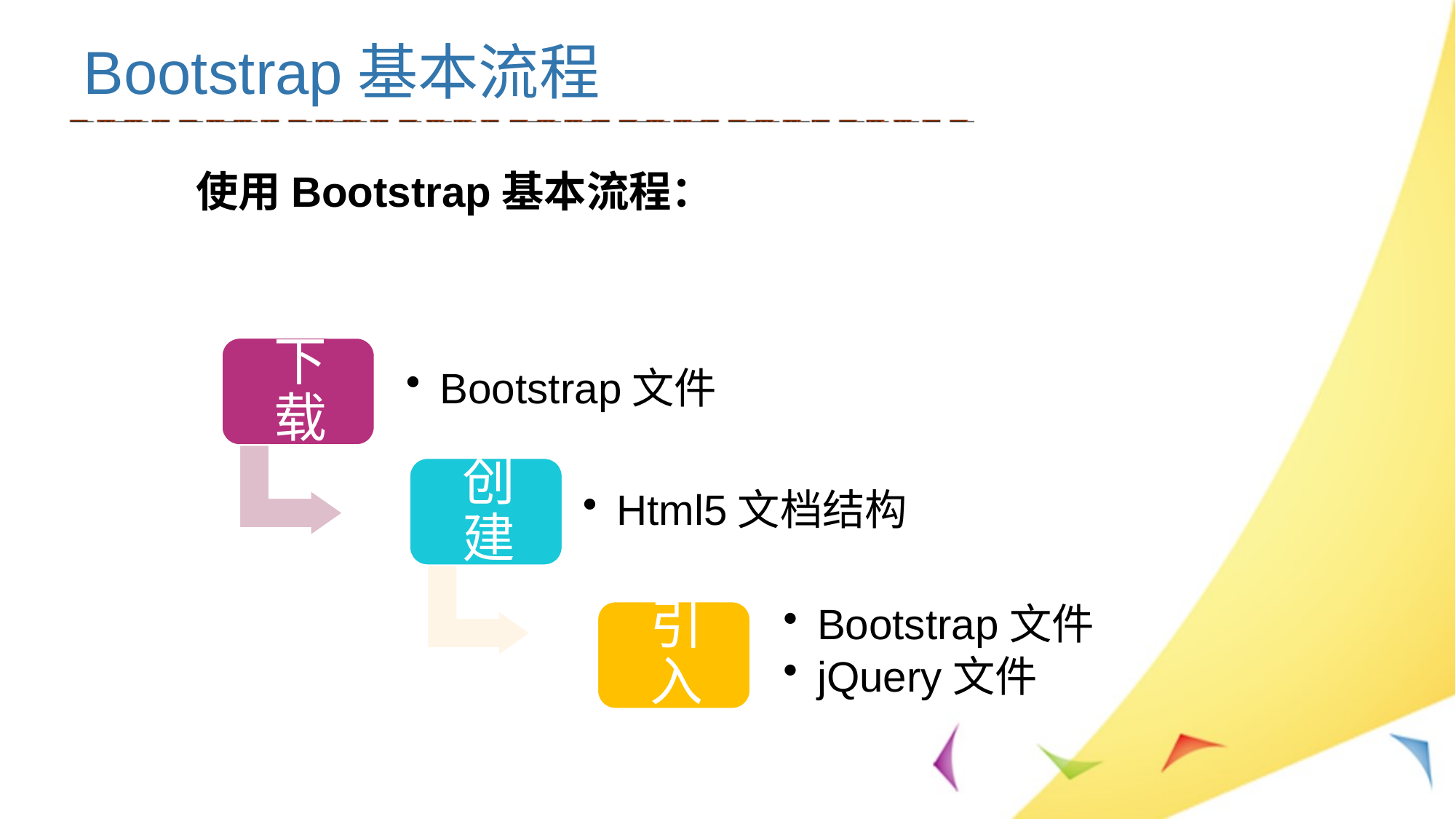

# Bootstrap基本流程
使用Bootstrap基本流程：

下载
Bootstrap文件
创建
Html5文档结构
引入
Bootstrap文件
jQuery文件